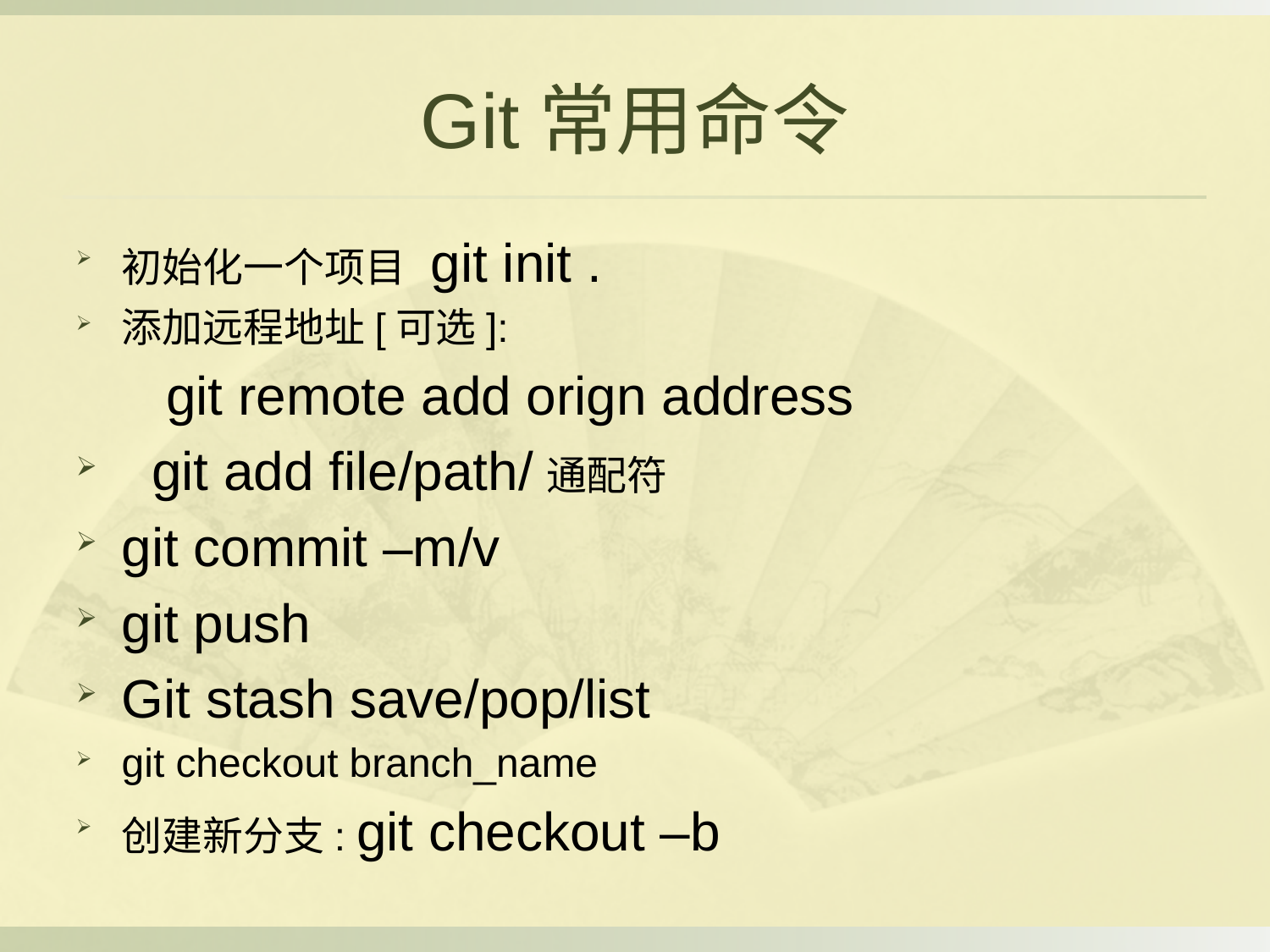

# Git常用命令
初始化一个项目 git init .
添加远程地址[可选]:
      git remote add orign address
  git add file/path/通配符
git commit –m/v
git push
Git stash save/pop/list
git checkout branch_name
创建新分支: git checkout –b